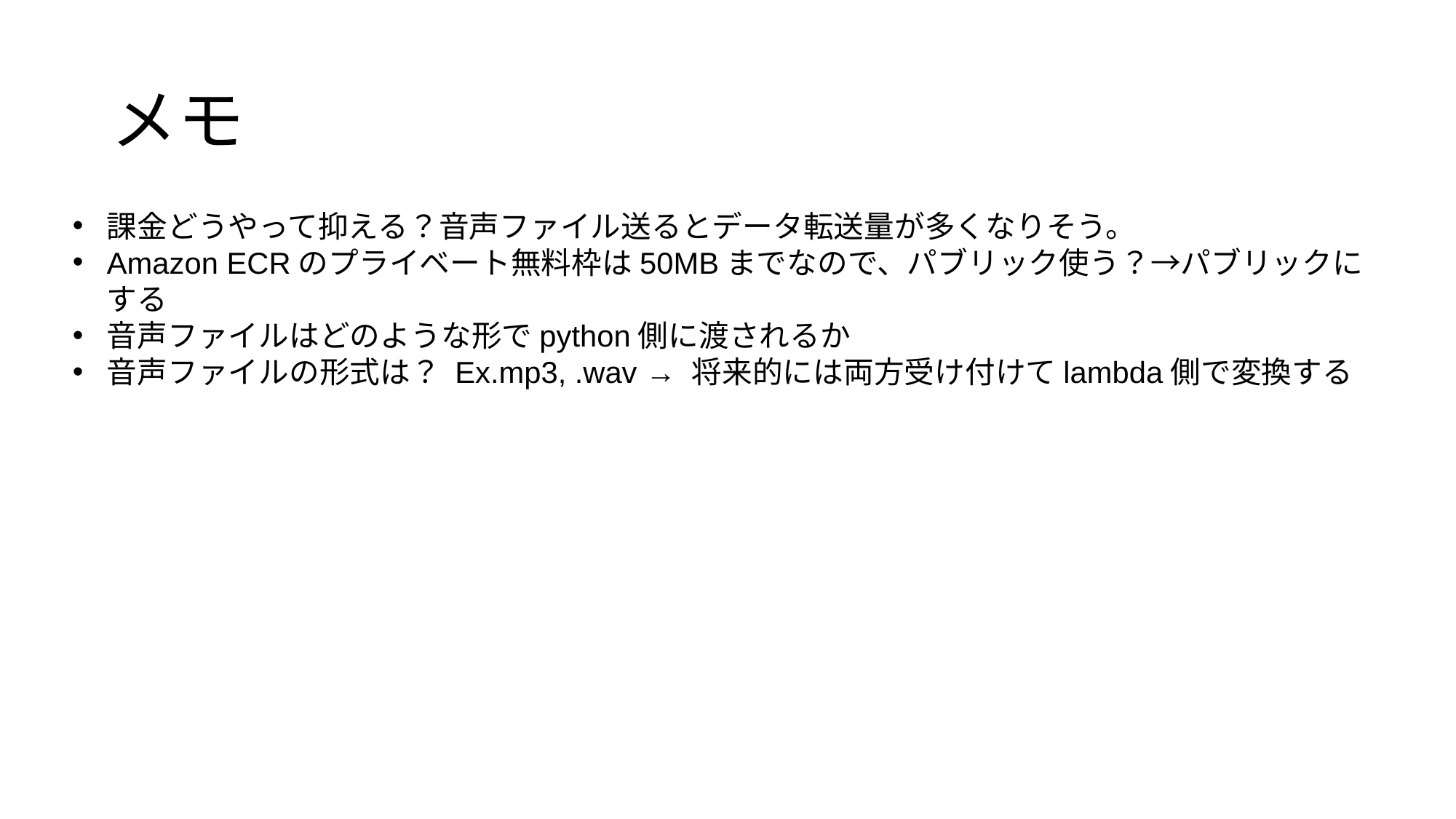

# メモ
課金どうやって抑える？音声ファイル送るとデータ転送量が多くなりそう。
Amazon ECRのプライベート無料枠は50MBまでなので、パブリック使う？→パブリックにする
音声ファイルはどのような形でpython側に渡されるか
音声ファイルの形式は？ Ex.mp3, .wav → 将来的には両方受け付けてlambda側で変換する